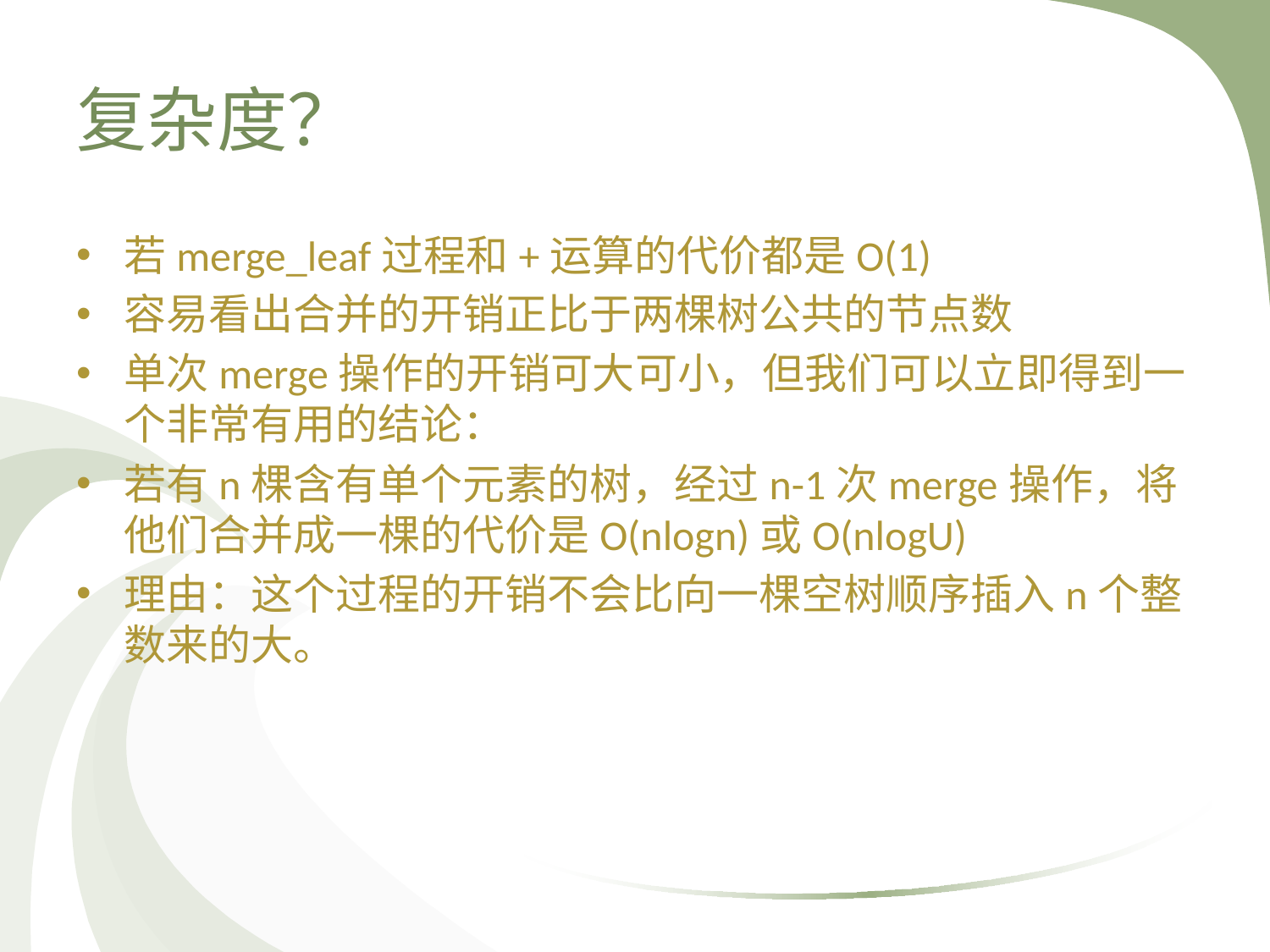

# 复杂度？
若merge_leaf过程和+运算的代价都是O(1)
容易看出合并的开销正比于两棵树公共的节点数
单次merge操作的开销可大可小，但我们可以立即得到一个非常有用的结论：
若有n棵含有单个元素的树，经过n-1次merge操作，将他们合并成一棵的代价是O(nlogn)或O(nlogU)
理由：这个过程的开销不会比向一棵空树顺序插入n个整数来的大。